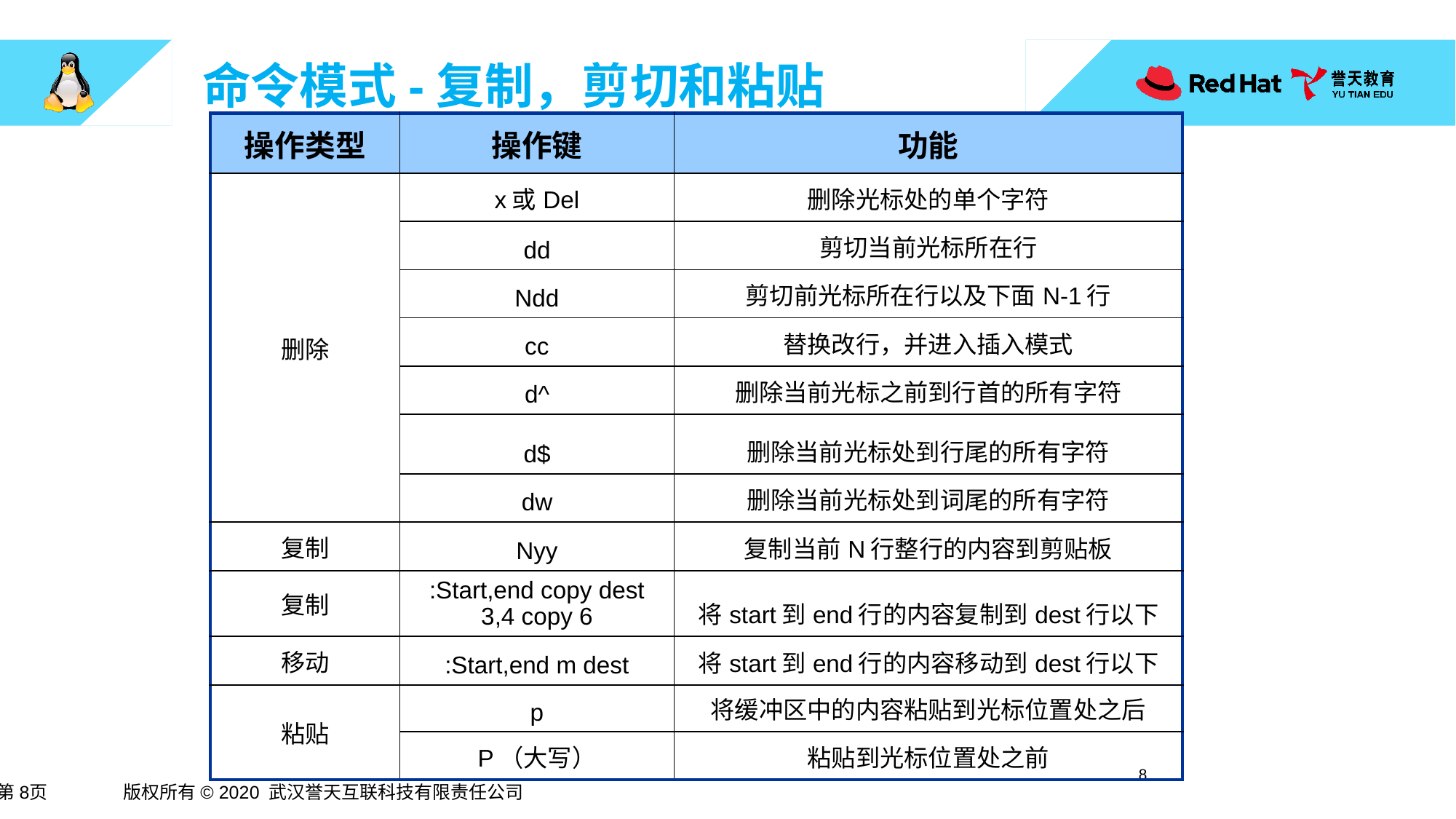

# 命令模式-复制，剪切和粘贴
| 操作类型 | 操作键 | 功能 |
| --- | --- | --- |
| 删除 | x或Del | 删除光标处的单个字符 |
|  | dd | 剪切当前光标所在行 |
|  | Ndd | 剪切前光标所在行以及下面N-1行 |
|  | cc | 替换改行，并进入插入模式 |
|  | d^ | 删除当前光标之前到行首的所有字符 |
|  | d$ | 删除当前光标处到行尾的所有字符 |
|  | dw | 删除当前光标处到词尾的所有字符 |
| 复制 | Nyy | 复制当前N行整行的内容到剪贴板 |
| 复制 | :Start,end copy dest 3,4 copy 6 | 将start到end行的内容复制到dest行以下 |
| 移动 | :Start,end m dest | 将start到end行的内容移动到dest行以下 |
| 粘贴 | p | 将缓冲区中的内容粘贴到光标位置处之后 |
|  | P（大写） | 粘贴到光标位置处之前 |
8